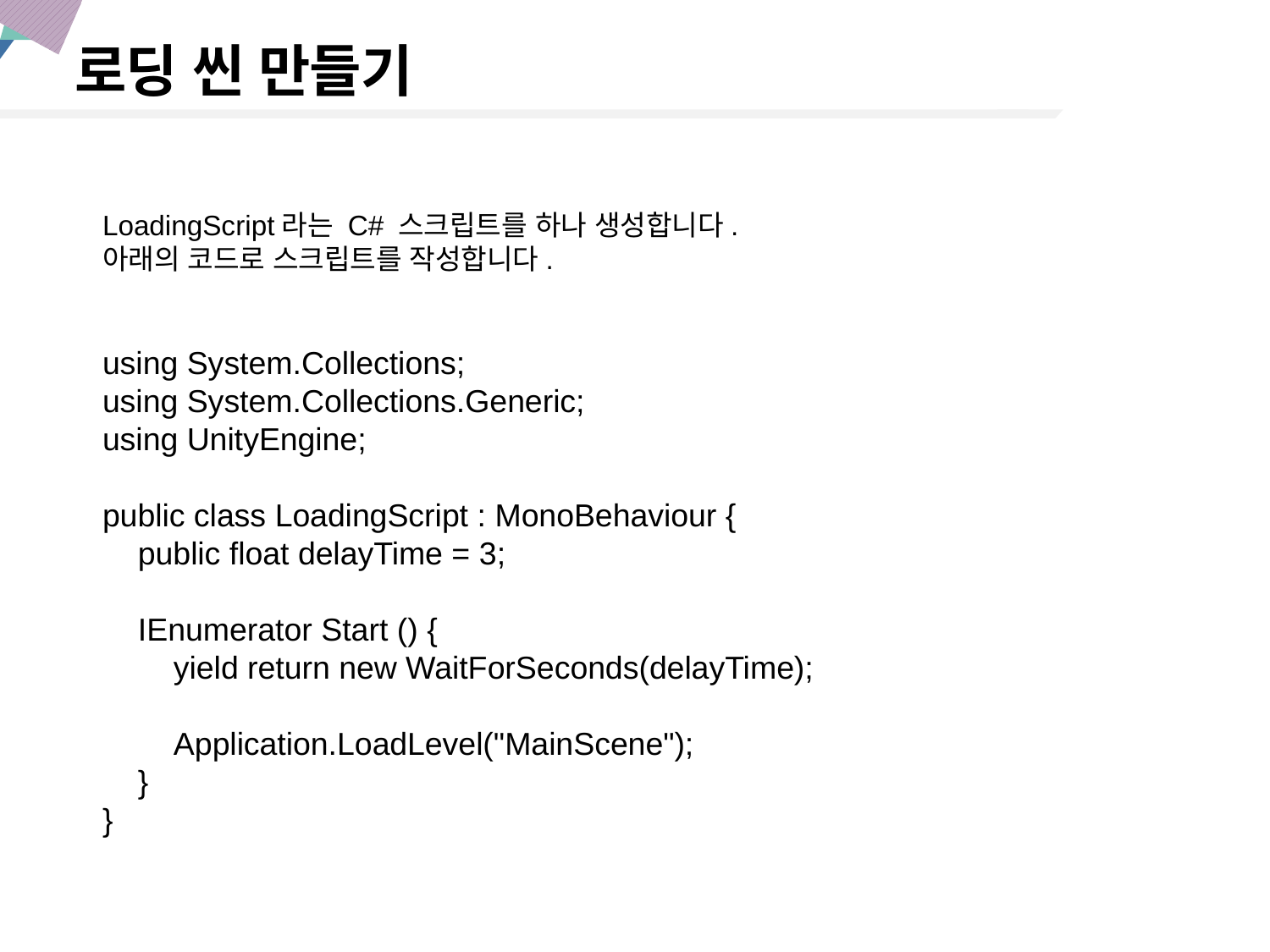

로딩 씬 만들기
LoadingScript라는 C# 스크립트를 하나 생성합니다.
아래의 코드로 스크립트를 작성합니다.

using System.Collections;
using System.Collections.Generic;
using UnityEngine;

public class LoadingScript : MonoBehaviour {
    public float delayTime = 3;

    IEnumerator Start () {
        yield return new WaitForSeconds(delayTime);

        Application.LoadLevel("MainScene");
    }
}